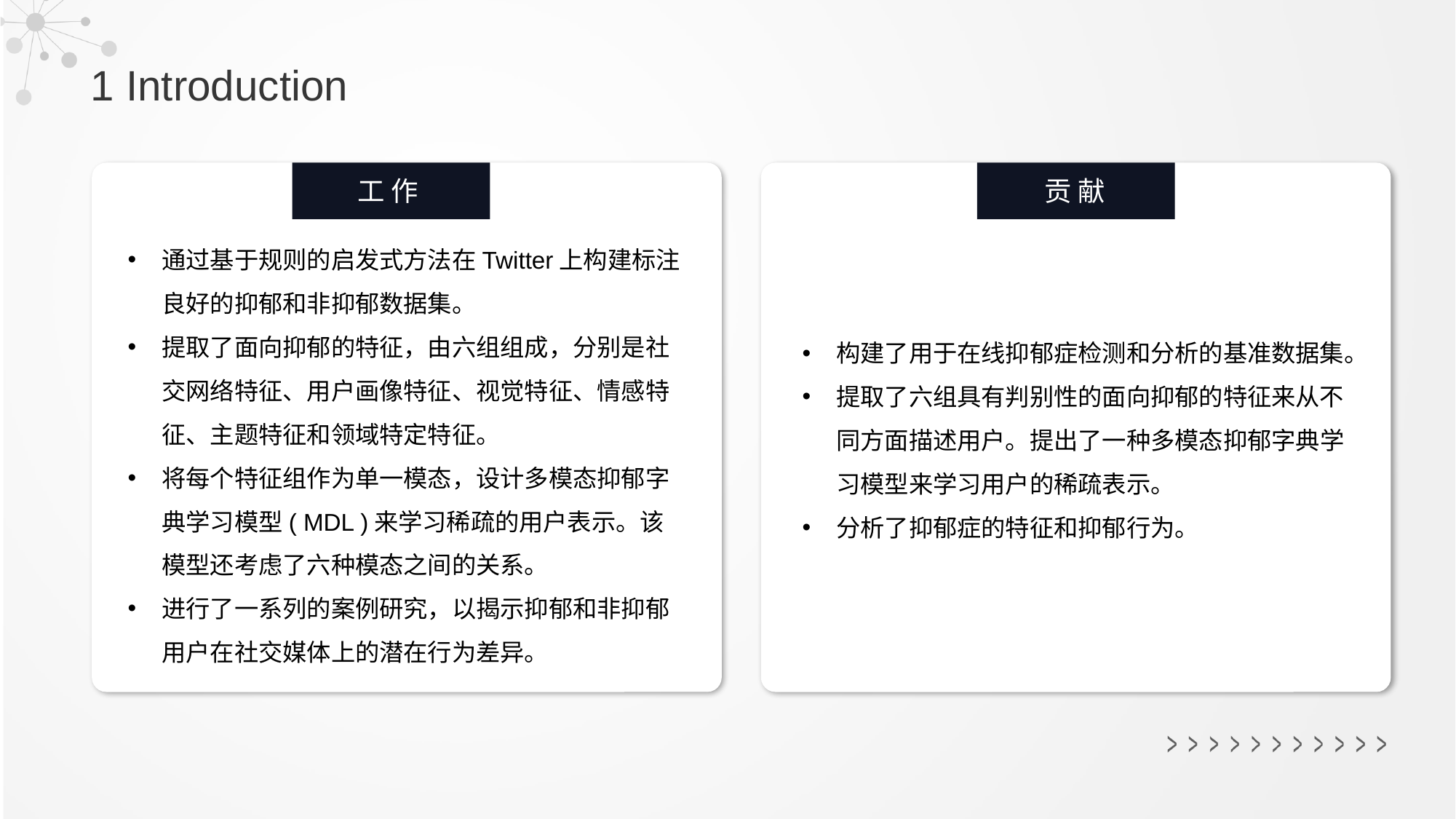

1 Introduction

工 作
贡 献
通过基于规则的启发式方法在Twitter上构建标注良好的抑郁和非抑郁数据集。
提取了面向抑郁的特征，由六组组成，分别是社交网络特征、用户画像特征、视觉特征、情感特征、主题特征和领域特定特征。
将每个特征组作为单一模态，设计多模态抑郁字典学习模型( MDL )来学习稀疏的用户表示。该模型还考虑了六种模态之间的关系。
进行了一系列的案例研究，以揭示抑郁和非抑郁用户在社交媒体上的潜在行为差异。
构建了用于在线抑郁症检测和分析的基准数据集。
提取了六组具有判别性的面向抑郁的特征来从不同方面描述用户。提出了一种多模态抑郁字典学习模型来学习用户的稀疏表示。
分析了抑郁症的特征和抑郁行为。